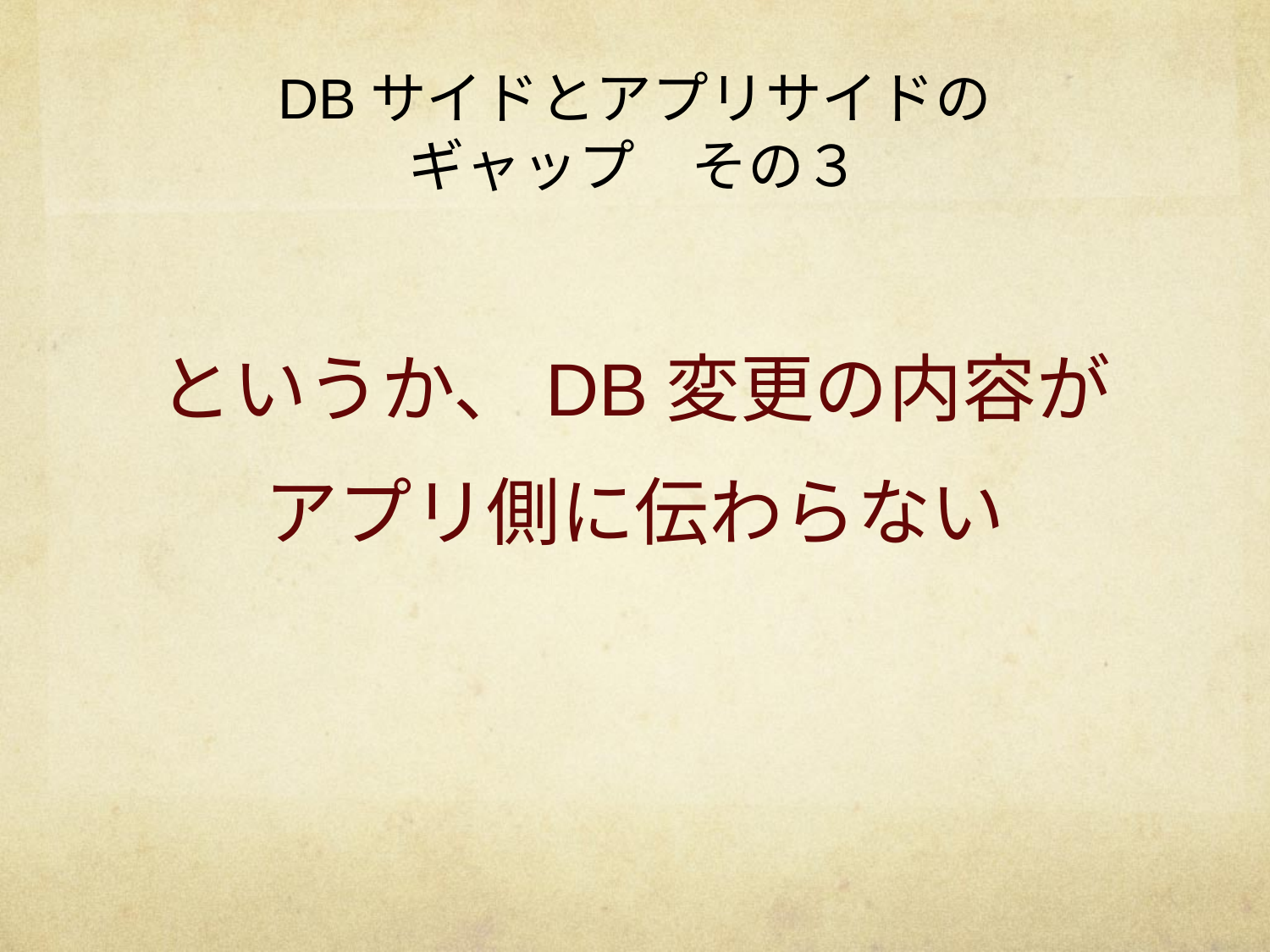

# DBサイドとアプリサイドの ギャップ　その３

というか、DB変更の内容が
アプリ側に伝わらない